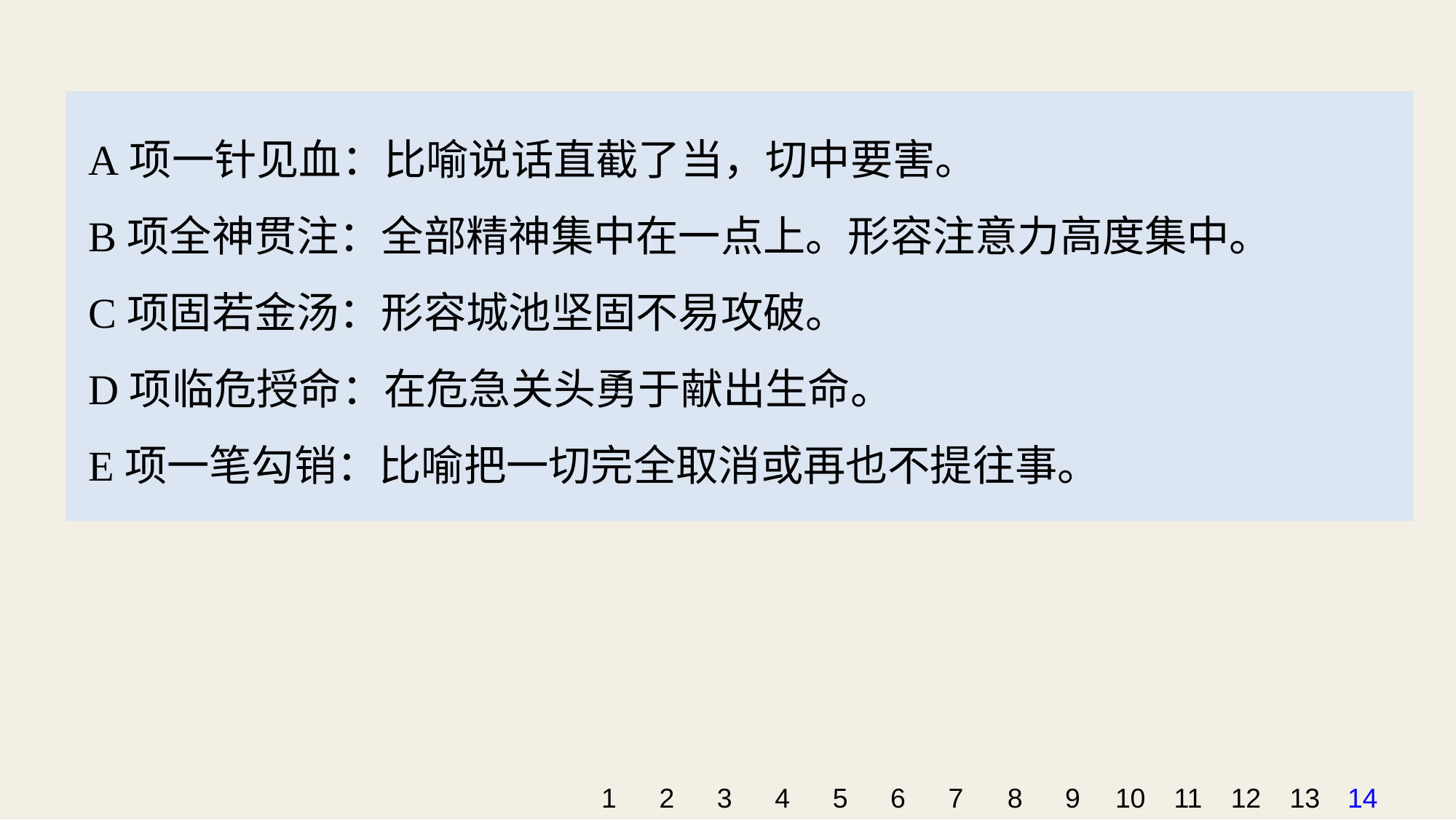

A项一针见血：比喻说话直截了当，切中要害。
B项全神贯注：全部精神集中在一点上。形容注意力高度集中。
C项固若金汤：形容城池坚固不易攻破。
D项临危授命：在危急关头勇于献出生命。
E项一笔勾销：比喻把一切完全取消或再也不提往事。
1
2
3
4
5
6
7
8
9
10
11
12
13
14